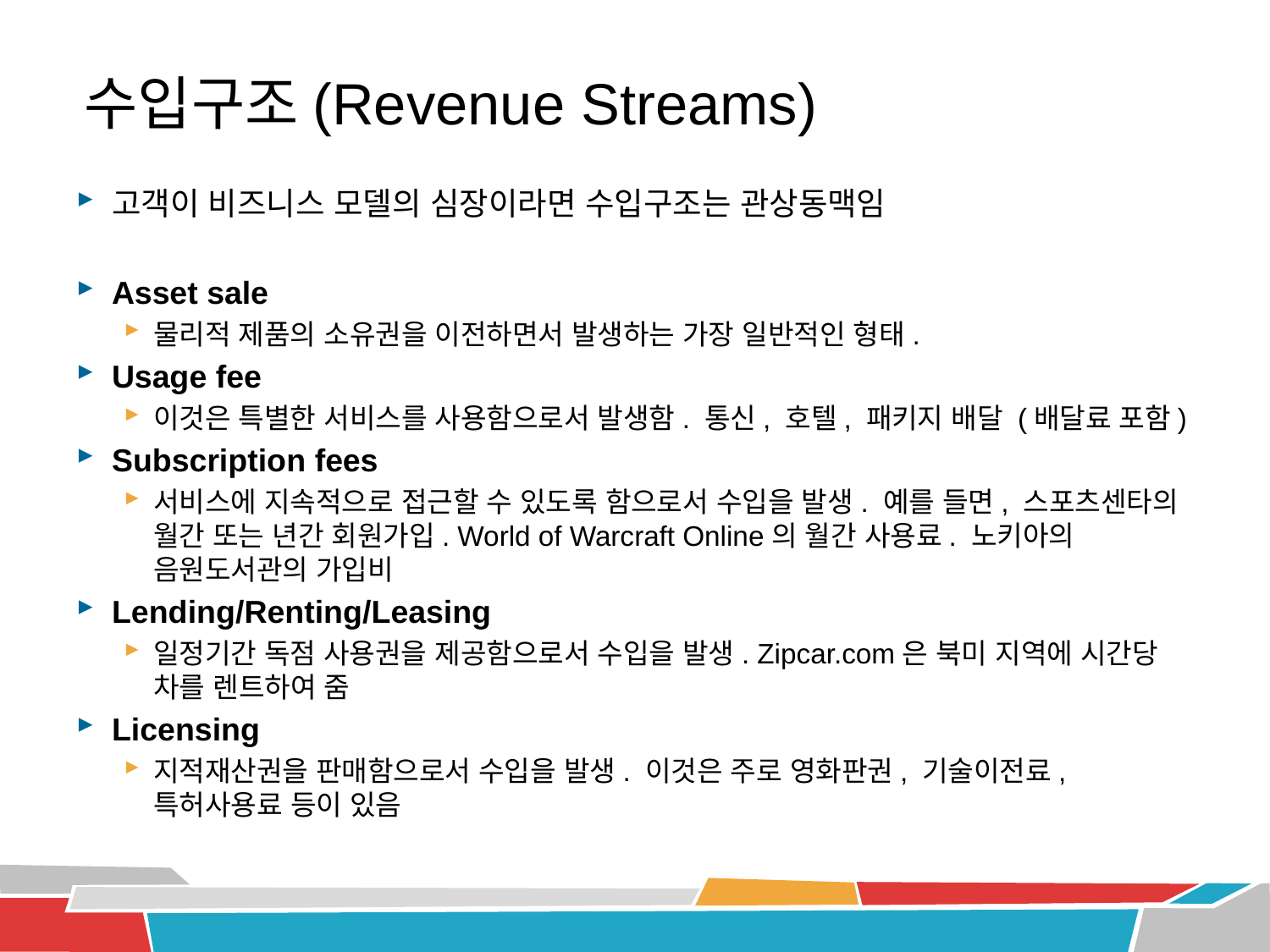

# 수입구조(Revenue Streams)
고객이 비즈니스 모델의 심장이라면 수입구조는 관상동맥임

Asset sale
물리적 제품의 소유권을 이전하면서 발생하는 가장 일반적인 형태.
Usage fee
이것은 특별한 서비스를 사용함으로서 발생함. 통신, 호텔, 패키지 배달 (배달료 포함)
Subscription fees
서비스에 지속적으로 접근할 수 있도록 함으로서 수입을 발생. 예를 들면, 스포츠센타의 월간 또는 년간 회원가입. World of Warcraft Online의 월간 사용료. 노키아의 음원도서관의 가입비
Lending/Renting/Leasing
일정기간 독점 사용권을 제공함으로서 수입을 발생. Zipcar.com은 북미 지역에 시간당 차를 렌트하여 줌
Licensing
지적재산권을 판매함으로서 수입을 발생. 이것은 주로 영화판권, 기술이전료, 특허사용료 등이 있음